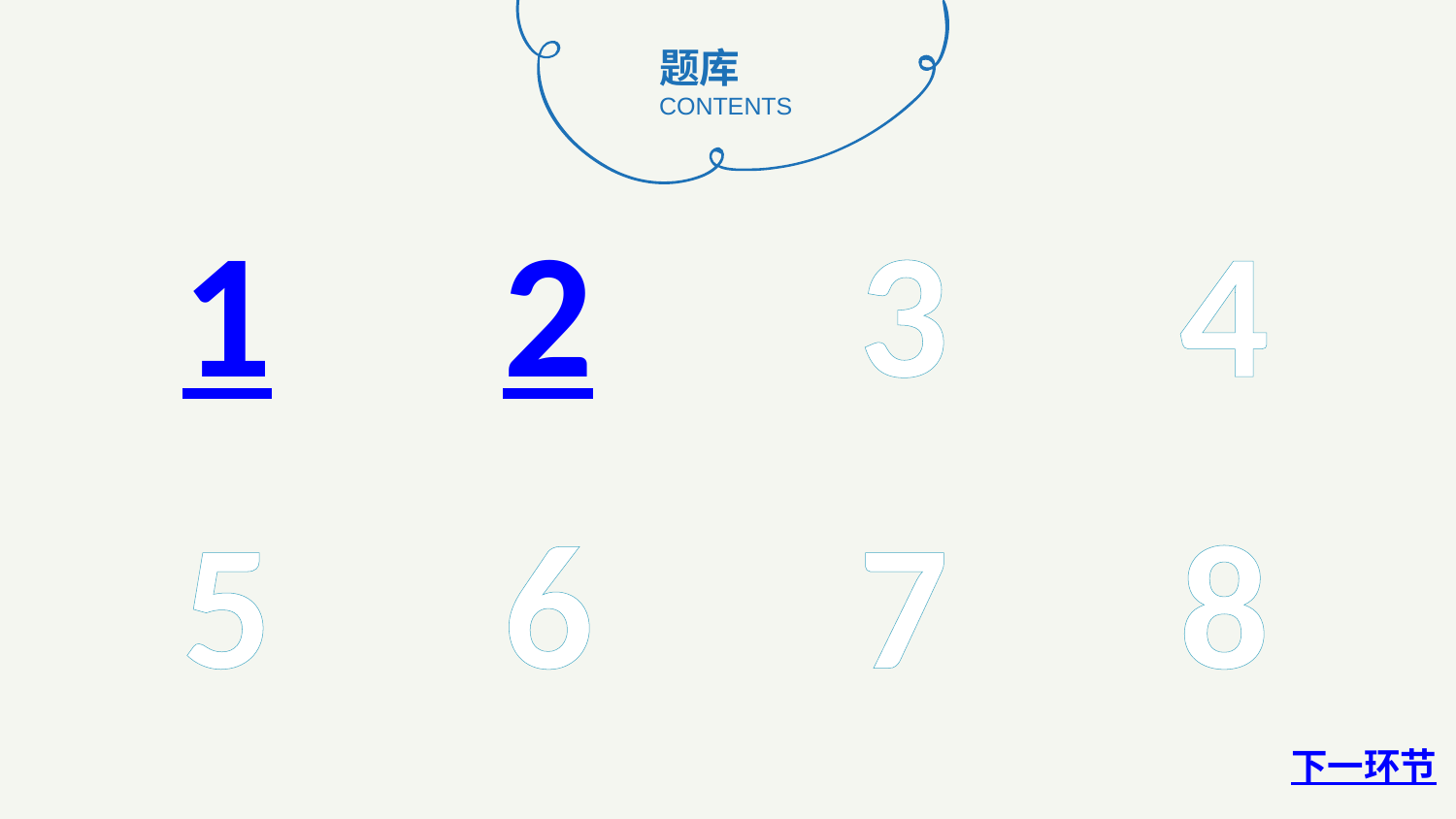

题库CONTENTS
1
2
3
4
5
6
7
8
下一环节